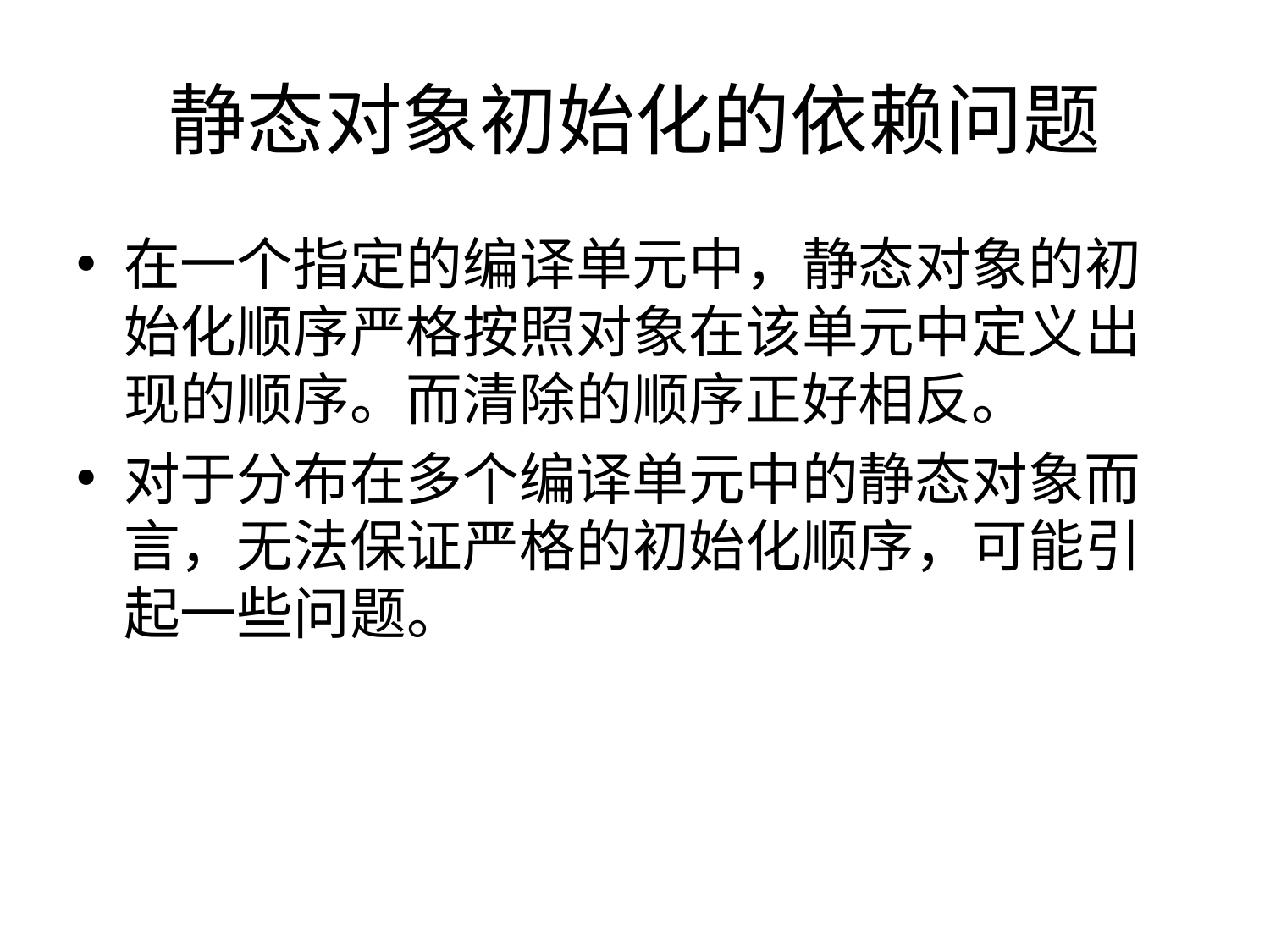

# 静态对象初始化的依赖问题
在一个指定的编译单元中，静态对象的初始化顺序严格按照对象在该单元中定义出现的顺序。而清除的顺序正好相反。
对于分布在多个编译单元中的静态对象而言，无法保证严格的初始化顺序，可能引起一些问题。